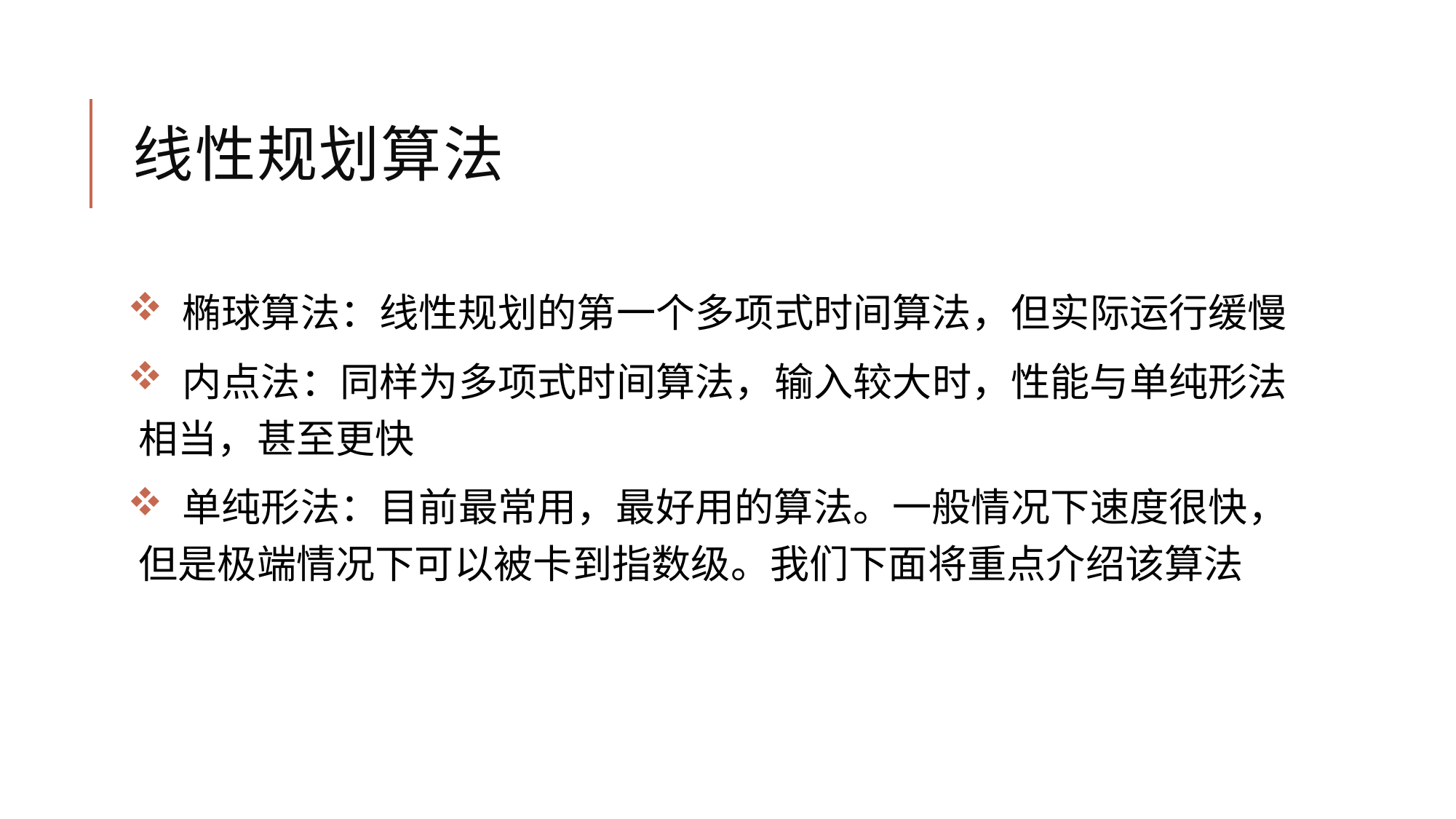

# 线性规划算法
 椭球算法：线性规划的第一个多项式时间算法，但实际运行缓慢
 内点法：同样为多项式时间算法，输入较大时，性能与单纯形法相当，甚至更快
 单纯形法：目前最常用，最好用的算法。一般情况下速度很快，但是极端情况下可以被卡到指数级。我们下面将重点介绍该算法